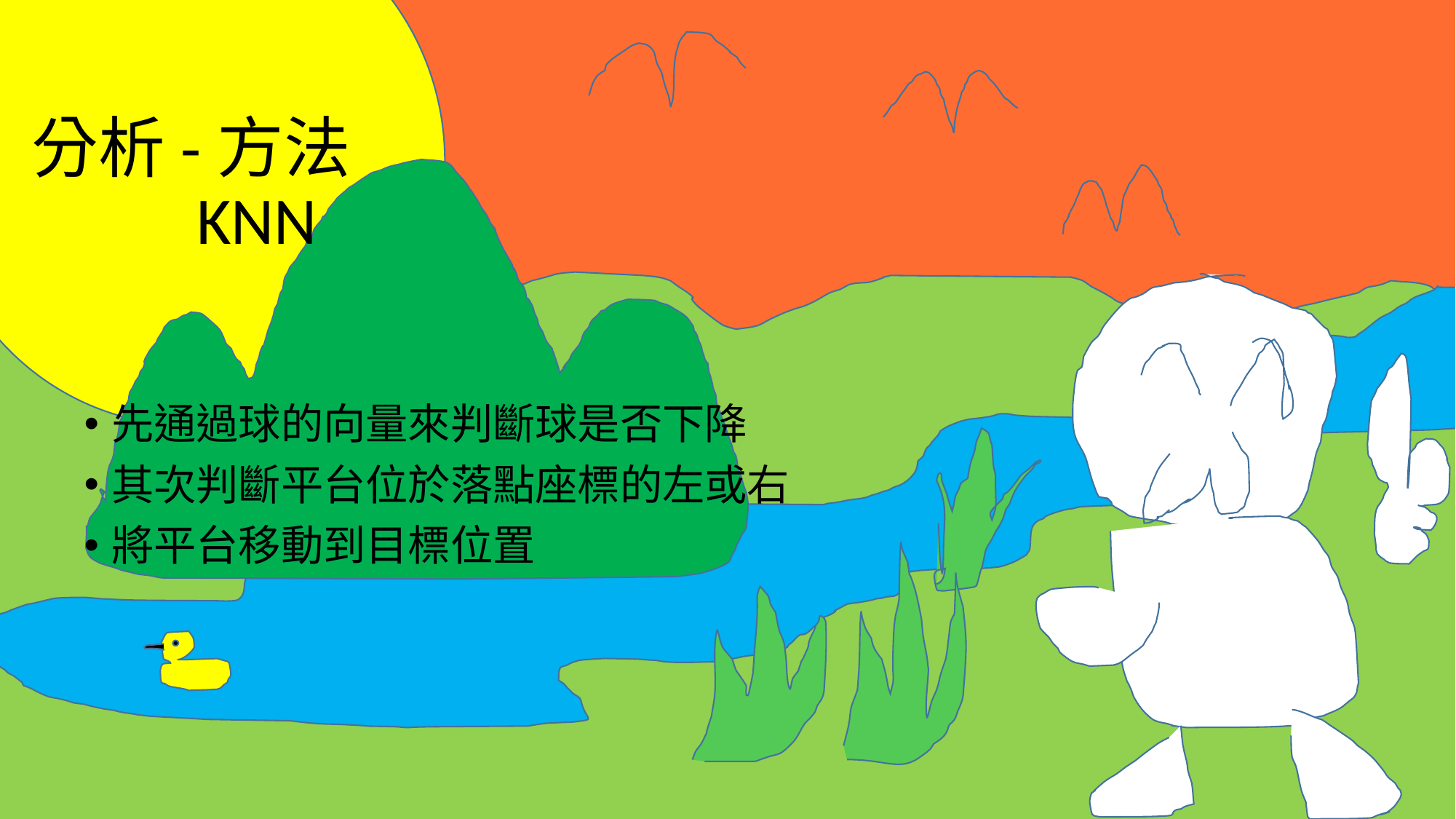

# 分析-方法 KNN

先通過球的向量來判斷球是否下降
其次判斷平台位於落點座標的左或右
將平台移動到目標位置